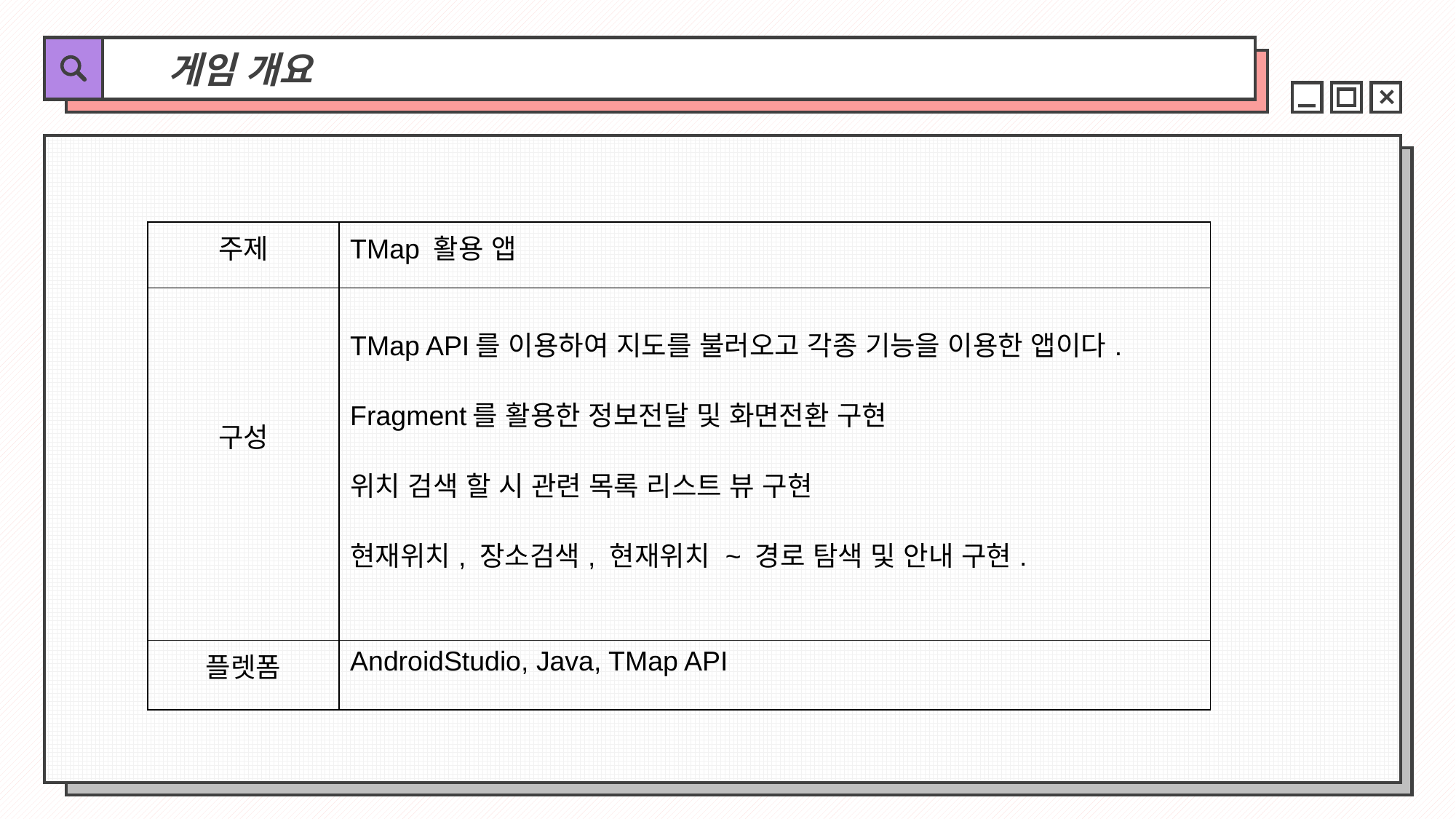

게임 개요

| 주제 | TMap 활용 앱 |
| --- | --- |
| 구성 | TMap API를 이용하여 지도를 불러오고 각종 기능을 이용한 앱이다. Fragment를 활용한 정보전달 및 화면전환 구현 위치 검색 할 시 관련 목록 리스트 뷰 구현 현재위치, 장소검색, 현재위치 ~ 경로 탐색 및 안내 구현. |
| 플렛폼 | AndroidStudio, Java, TMap API |